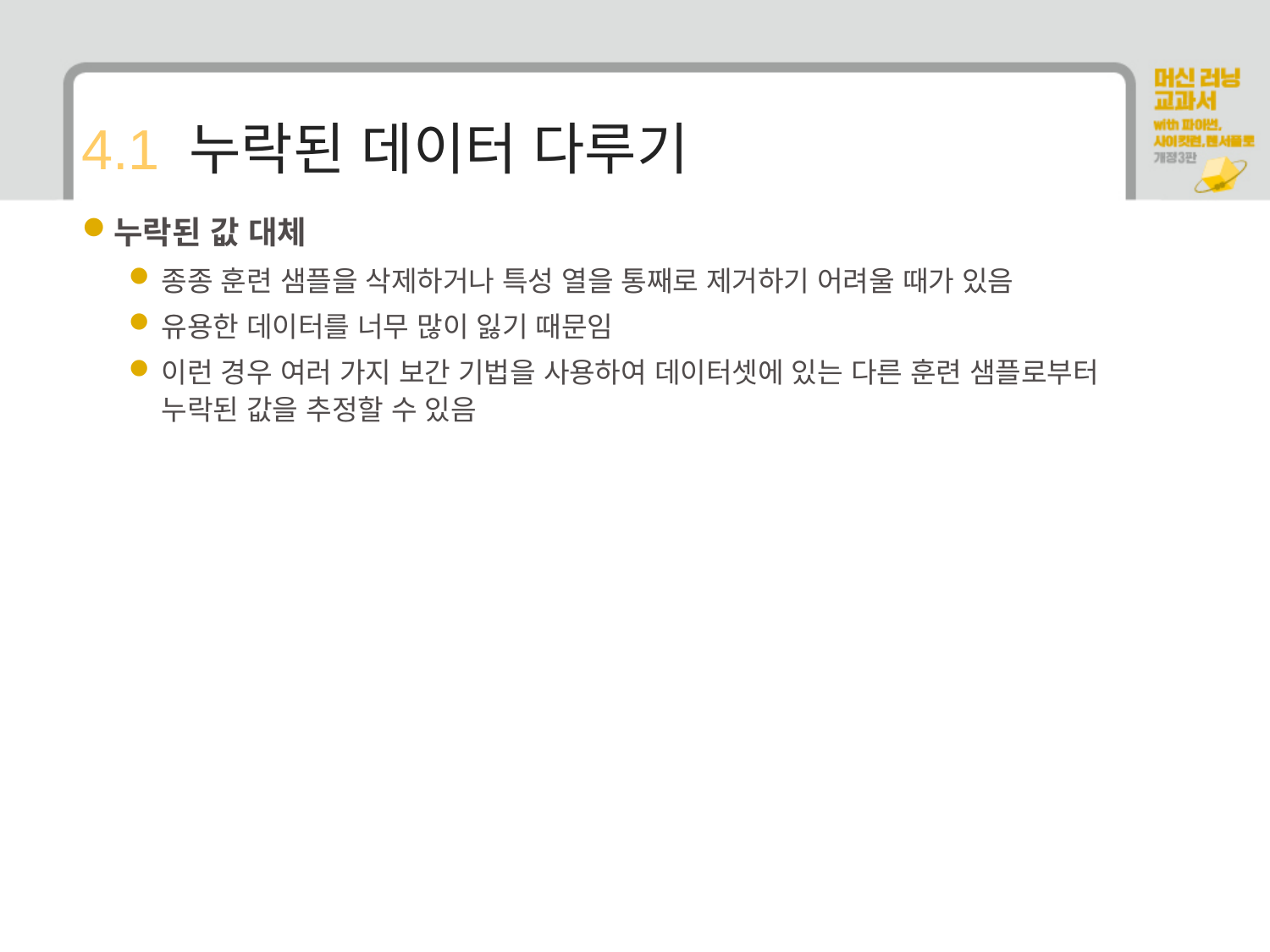

# 4.1 누락된 데이터 다루기
누락된 값 대체
종종 훈련 샘플을 삭제하거나 특성 열을 통째로 제거하기 어려울 때가 있음
유용한 데이터를 너무 많이 잃기 때문임
이런 경우 여러 가지 보간 기법을 사용하여 데이터셋에 있는 다른 훈련 샘플로부터 누락된 값을 추정할 수 있음